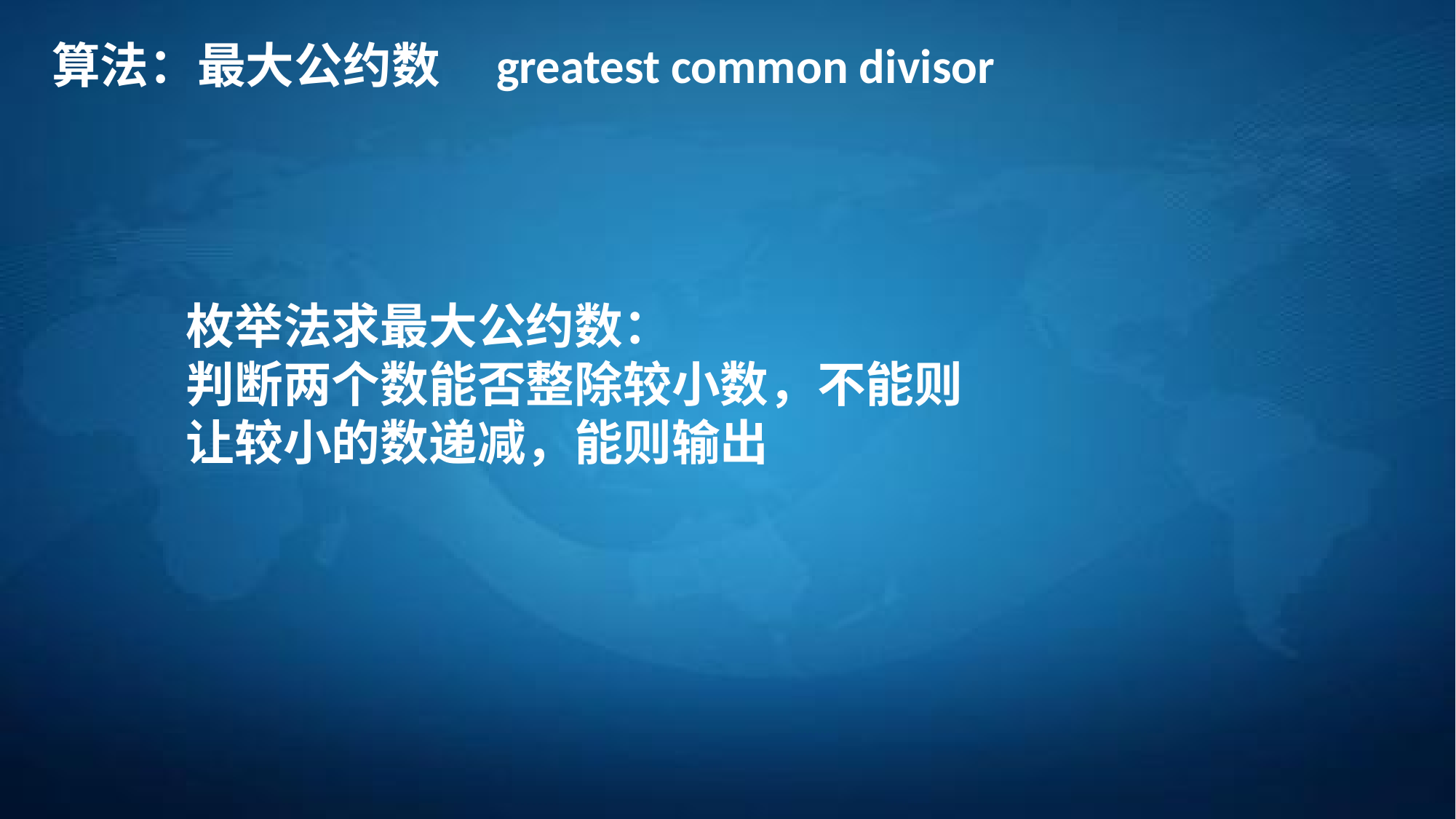

算法：最大公约数    greatest common divisor
枚举法求最大公约数：
判断两个数能否整除较小数，不能则让较小的数递减，能则输出